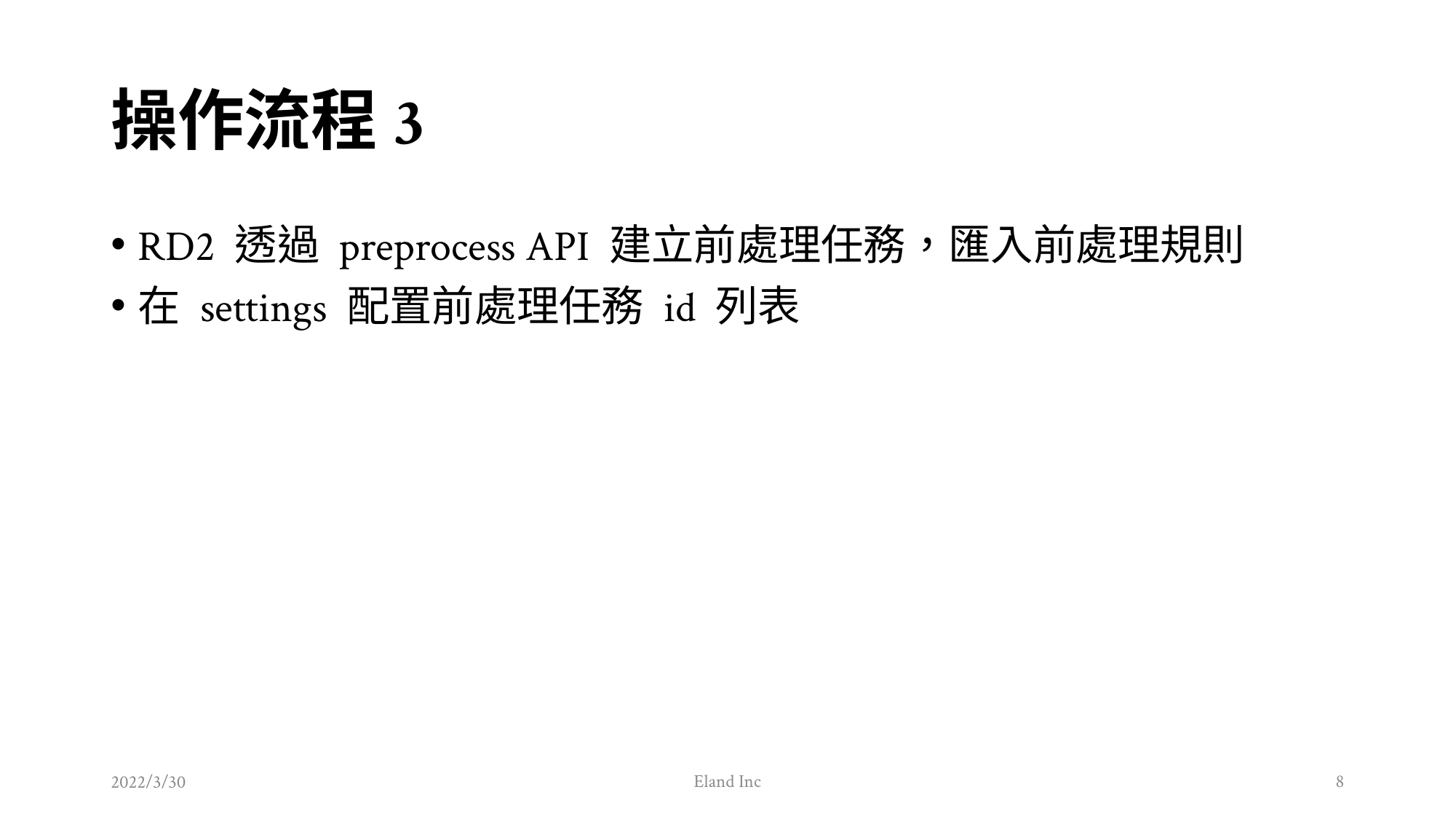

# 操作流程3
RD2 透過 preprocess API 建立前處理任務，匯入前處理規則
在 settings 配置前處理任務 id 列表
2022/3/30
Eland Inc
8